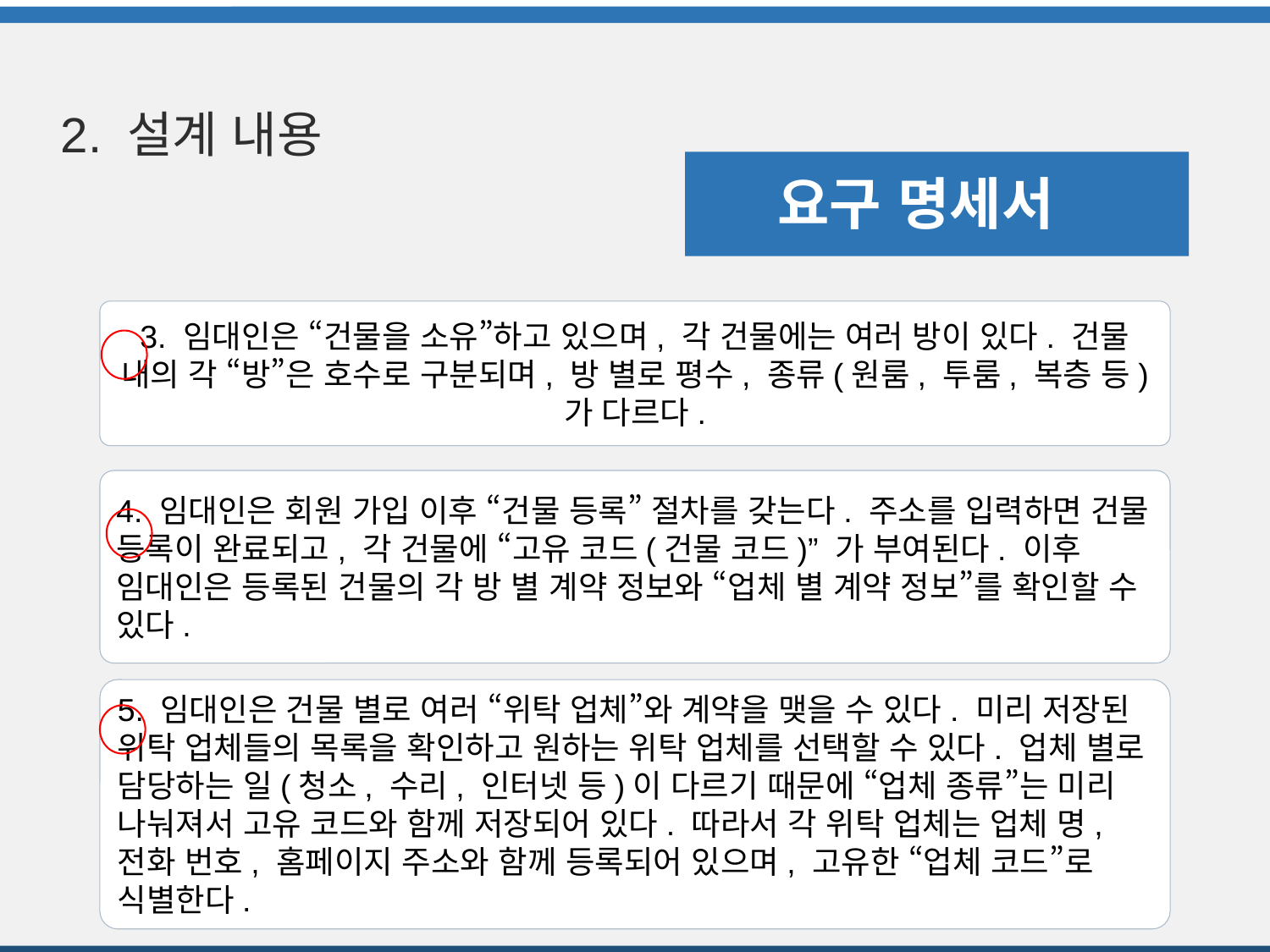

2. 설계 내용

3. 임대인은 “건물을 소유”하고 있으며, 각 건물에는 여러 방이 있다. 건물 내의 각 “방”은 호수로 구분되며, 방 별로 평수, 종류(원룸, 투룸, 복층 등) 가 다르다.

요구 명세서

4. 임대인은 회원 가입 이후 “건물 등록” 절차를 갖는다. 주소를 입력하면 건물 등록이 완료되고, 각 건물에 “고유 코드(건물 코드)” 가 부여된다. 이후 임대인은 등록된 건물의 각 방 별 계약 정보와 “업체 별 계약 정보”를 확인할 수 있다.

5. 임대인은 건물 별로 여러 “위탁 업체”와 계약을 맺을 수 있다. 미리 저장된 위탁 업체들의 목록을 확인하고 원하는 위탁 업체를 선택할 수 있다. 업체 별로 담당하는 일(청소, 수리, 인터넷 등)이 다르기 때문에 “업체 종류”는 미리 나눠져서 고유 코드와 함께 저장되어 있다. 따라서 각 위탁 업체는 업체 명, 전화 번호, 홈페이지 주소와 함께 등록되어 있으며, 고유한 “업체 코드”로 식별한다.